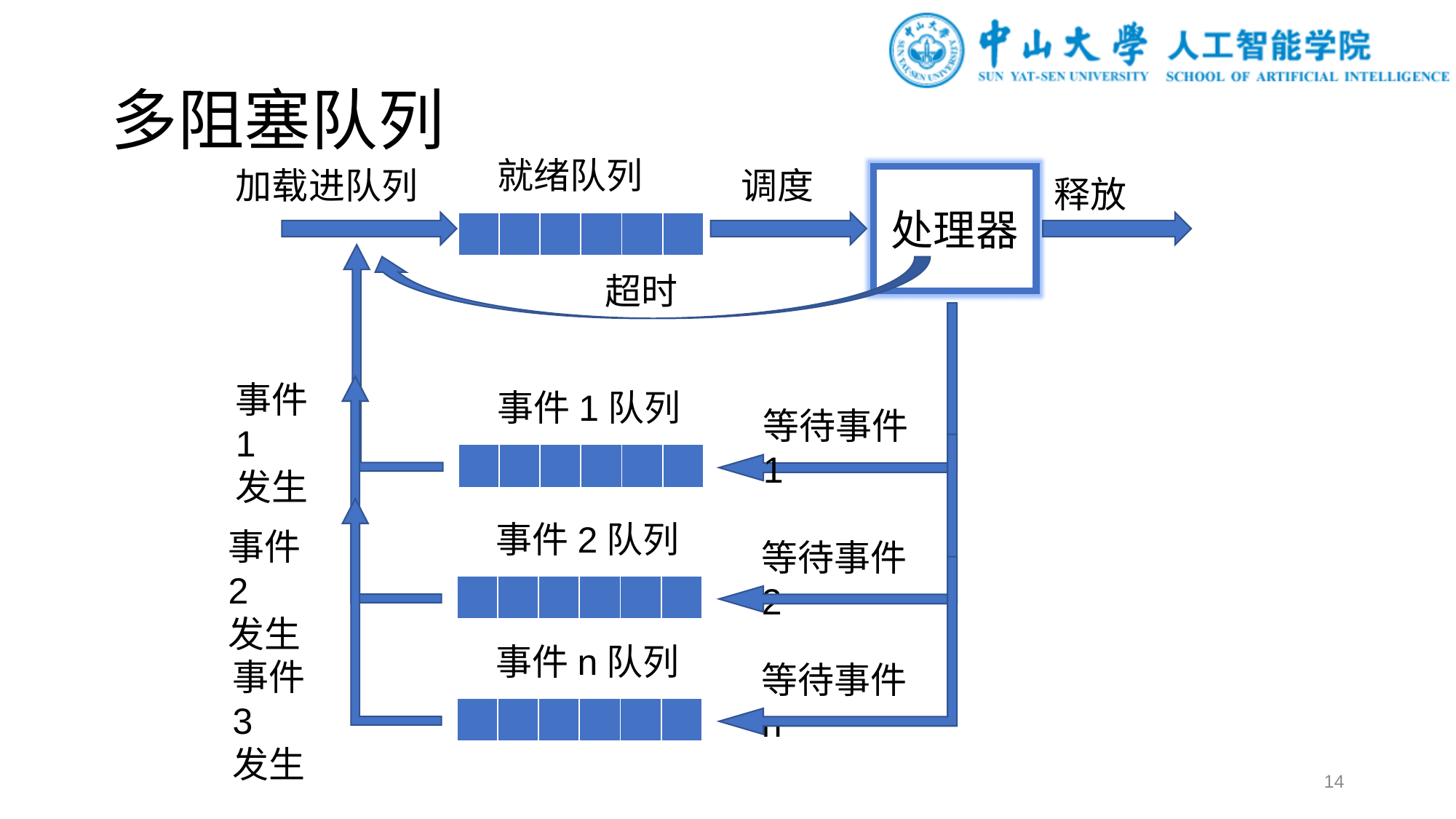

# 多阻塞队列
就绪队列
调度
加载进队列
处理器
释放

|  |  |  |  |  |  |
| --- | --- | --- | --- | --- | --- |

超时

事件1
发生

事件1队列
等待事件1

|  |  |  |  |  |  |
| --- | --- | --- | --- | --- | --- |

事件2队列
事件2
发生

等待事件2
|  |  |  |  |  |  |
| --- | --- | --- | --- | --- | --- |
事件n队列
事件3
发生
等待事件n
|  |  |  |  |  |  |
| --- | --- | --- | --- | --- | --- |
14